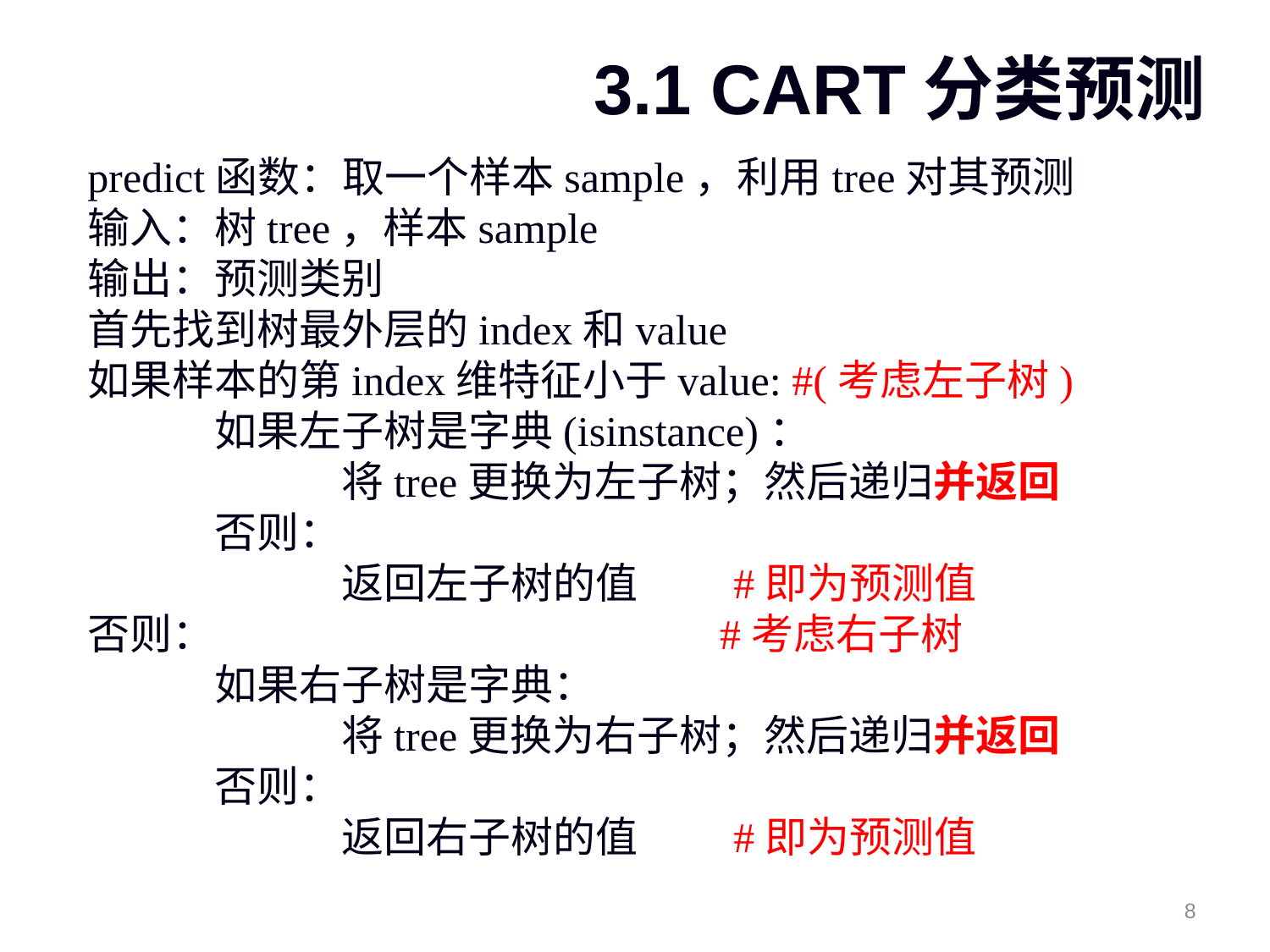

3.1 CART分类预测
predict函数：取一个样本sample，利用tree对其预测
输入：树tree，样本sample
输出：预测类别
首先找到树最外层的index和value
如果样本的第index维特征小于value: #(考虑左子树)
	如果左子树是字典(isinstance)：
		将tree更换为左子树；然后递归并返回
	否则：
		返回左子树的值         #即为预测值
否则：                                                    #考虑右子树
	如果右子树是字典：
		将tree更换为右子树；然后递归并返回
	否则：
		返回右子树的值         #即为预测值